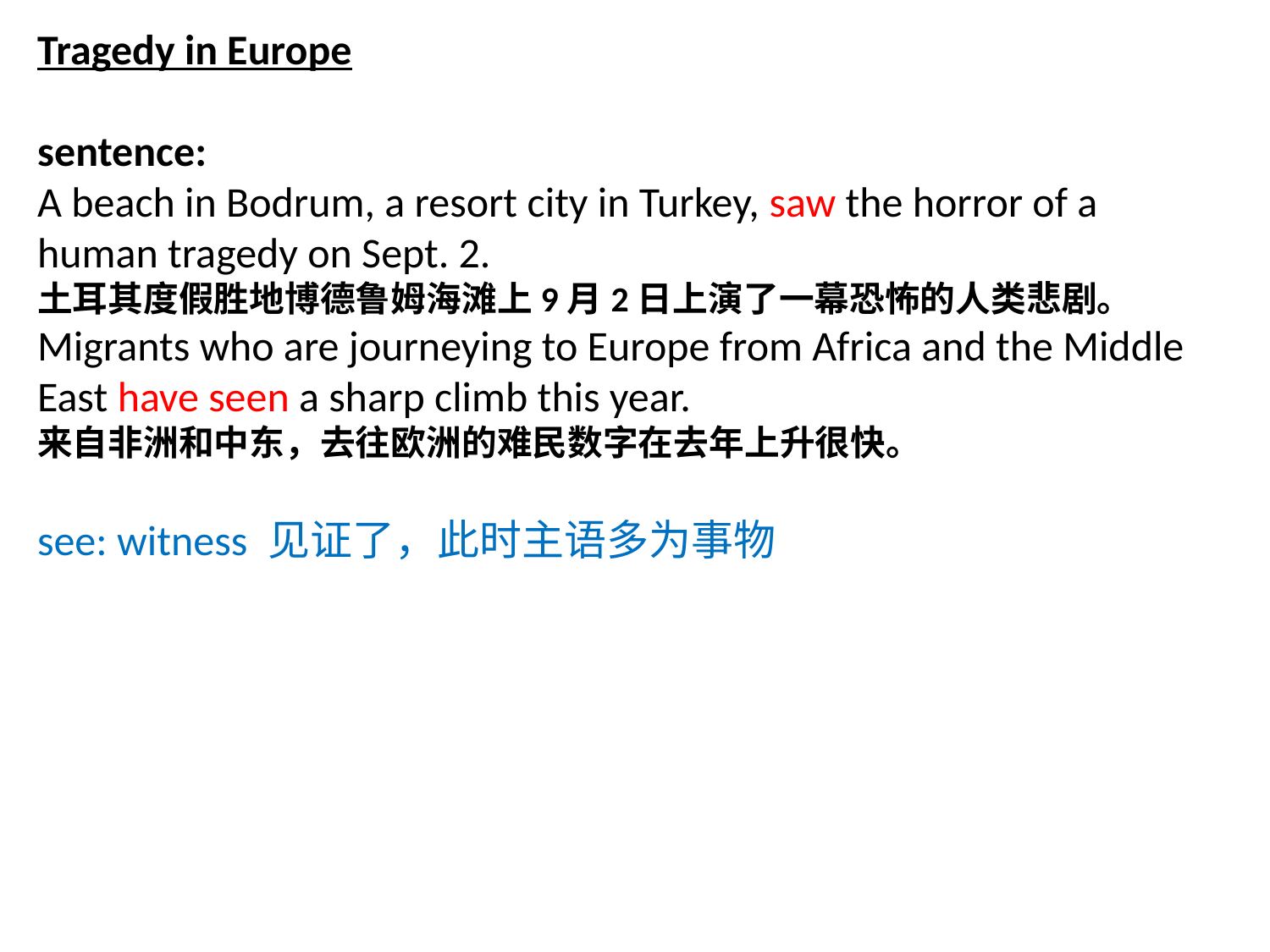

Tragedy in Europe

sentence:
A beach in Bodrum, a resort city in Turkey, saw the horror of a human tragedy on Sept. 2.
土耳其度假胜地博德鲁姆海滩上9月2日上演了一幕恐怖的人类悲剧。
Migrants who are journeying to Europe from Africa and the Middle East have seen a sharp climb this year.
来自非洲和中东，去往欧洲的难民数字在去年上升很快。

see: witness 见证了，此时主语多为事物